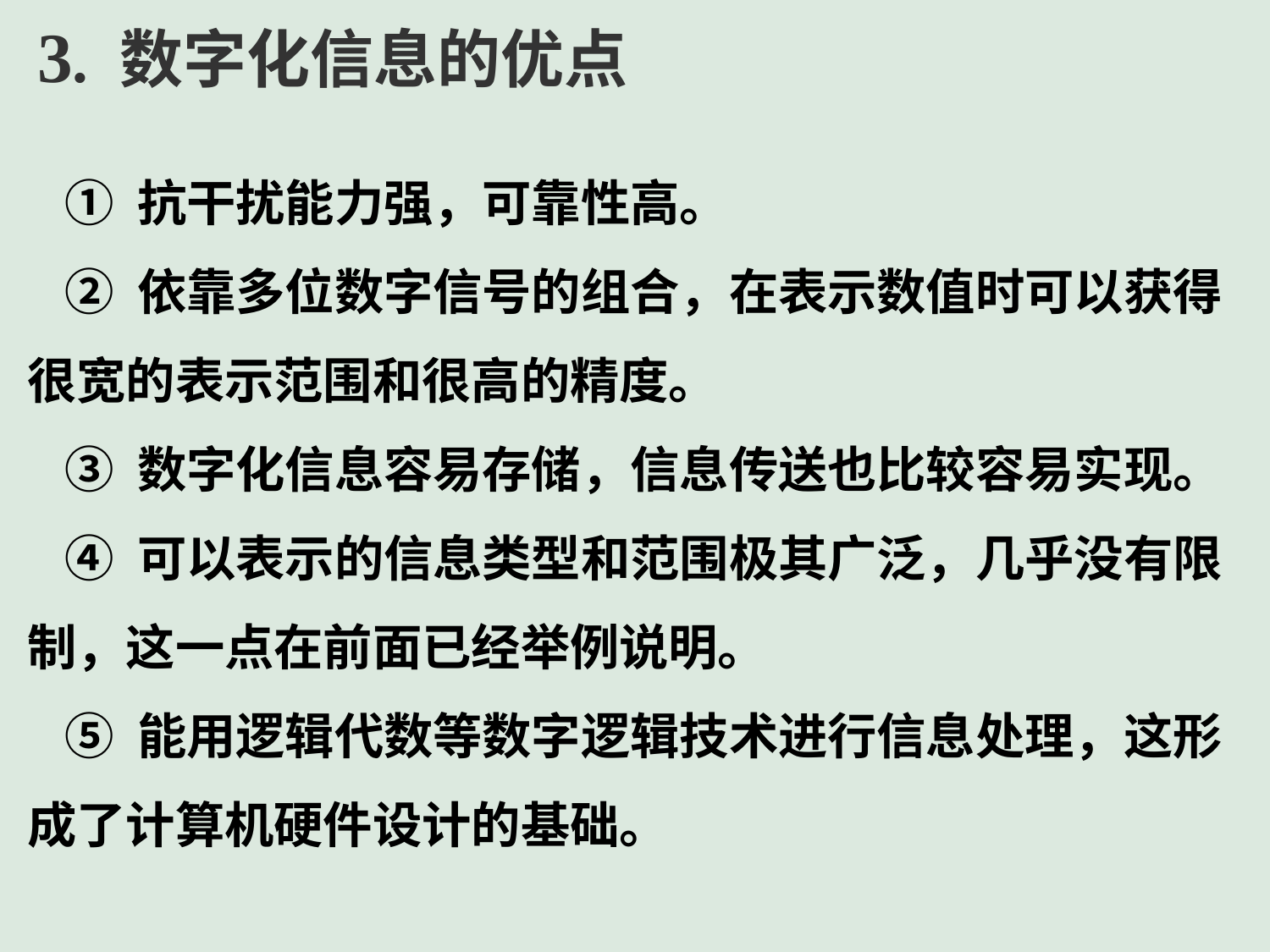

3. 数字化信息的优点
① 抗干扰能力强，可靠性高。
② 依靠多位数字信号的组合，在表示数值时可以获得很宽的表示范围和很高的精度。
③ 数字化信息容易存储，信息传送也比较容易实现。
④ 可以表示的信息类型和范围极其广泛，几乎没有限制，这一点在前面已经举例说明。
⑤ 能用逻辑代数等数字逻辑技术进行信息处理，这形成了计算机硬件设计的基础。